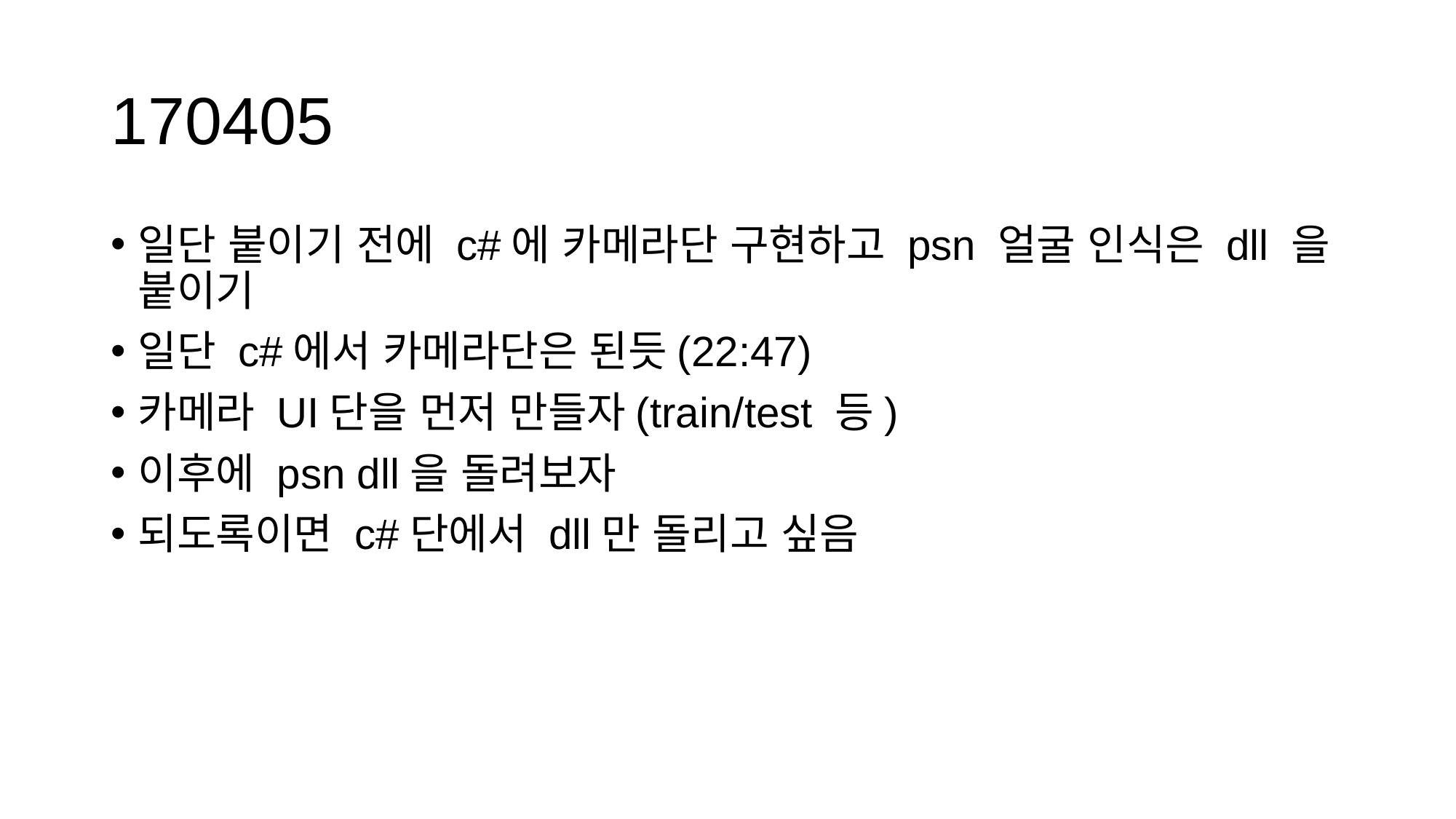

# 170405
일단 붙이기 전에 c#에 카메라단 구현하고 psn 얼굴 인식은 dll 을 붙이기
일단 c#에서 카메라단은 된듯(22:47)
카메라 UI단을 먼저 만들자(train/test 등)
이후에 psn dll을 돌려보자
되도록이면 c#단에서 dll만 돌리고 싶음